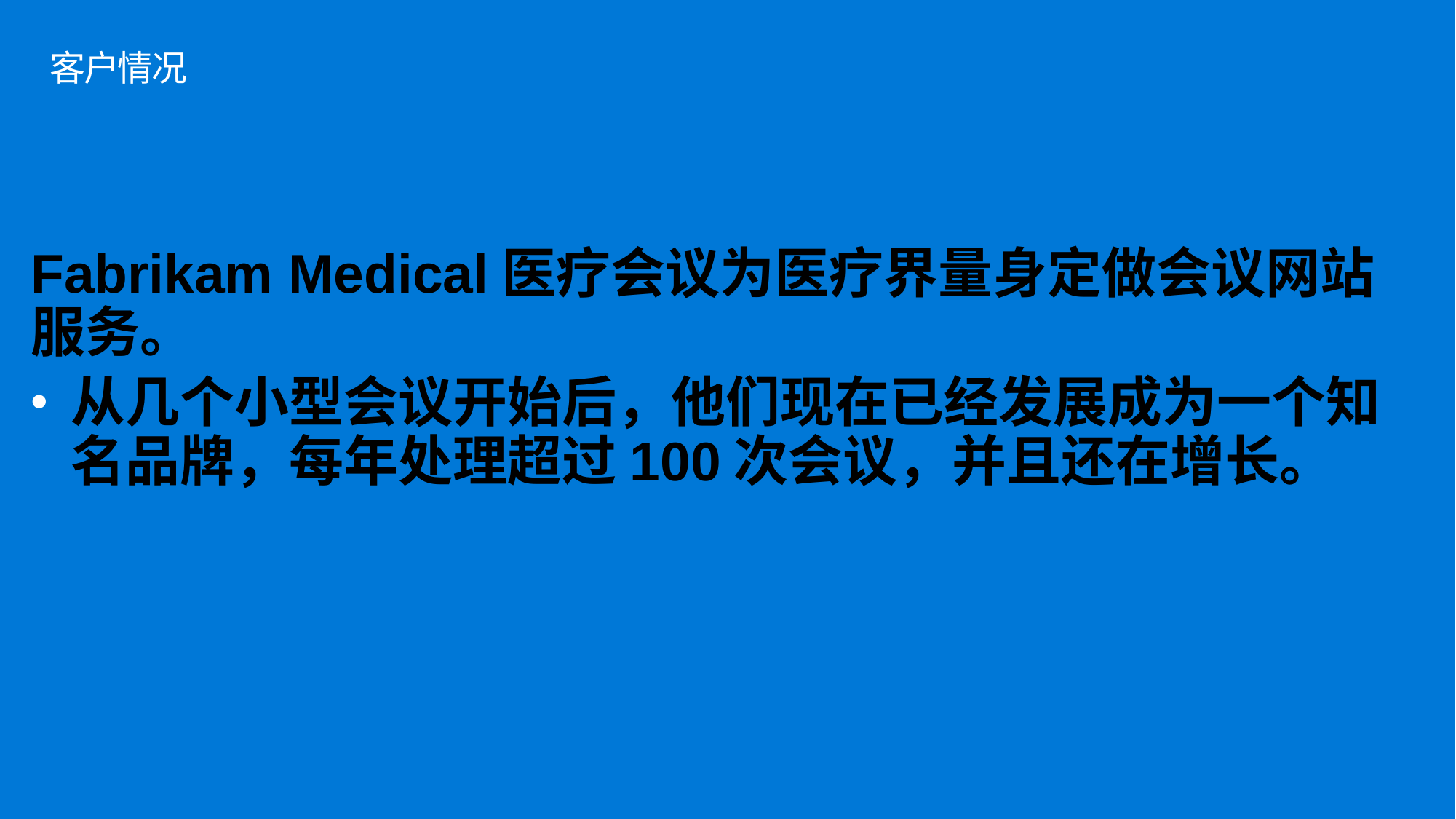

# 客户情况

Fabrikam Medical医疗会议为医疗界量身定做会议网站服务。
从几个小型会议开始后，他们现在已经发展成为一个知名品牌，每年处理超过100次会议，并且还在增长。